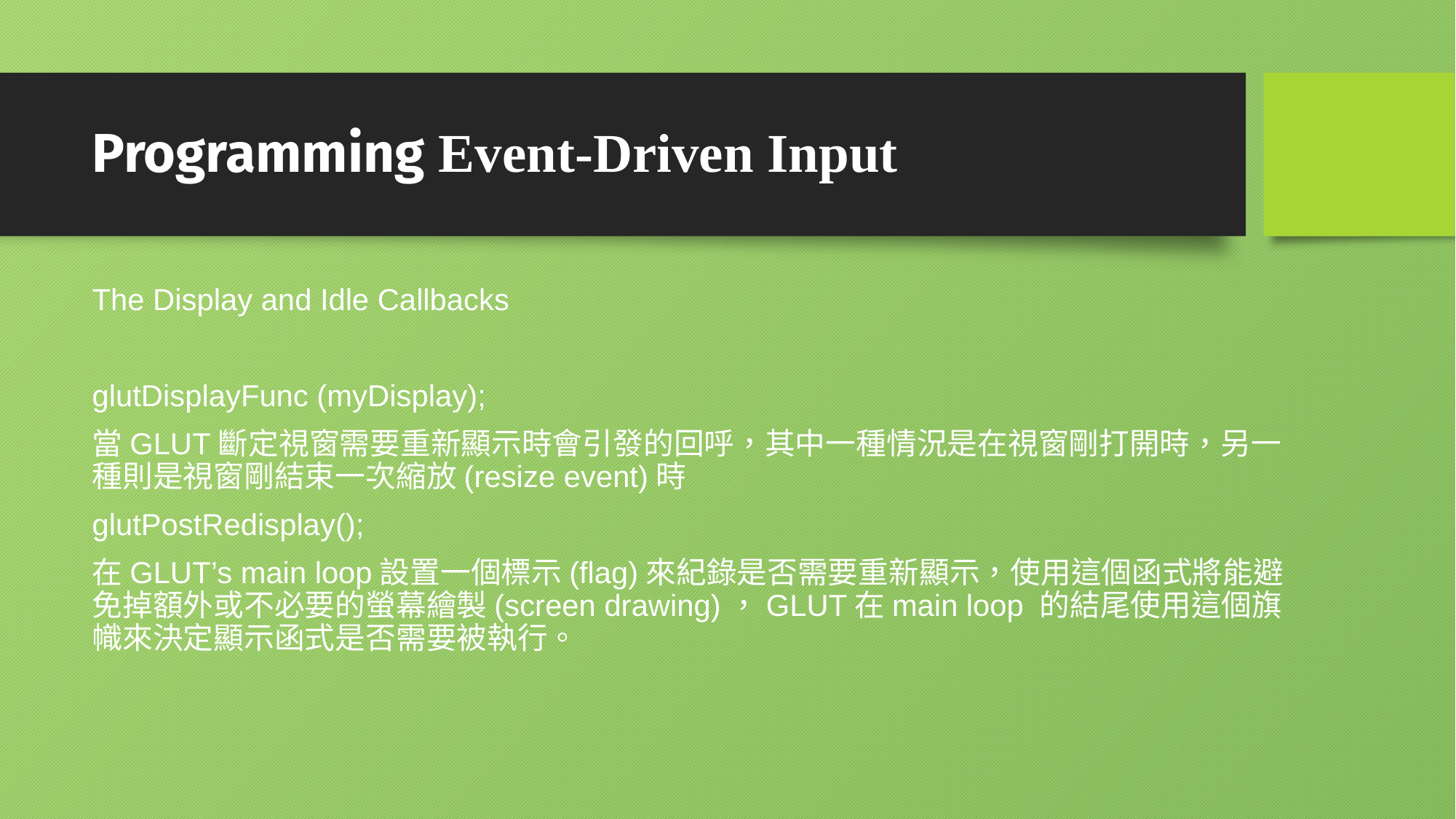

# Programming Event-Driven Input
The Display and Idle Callbacks

glutDisplayFunc (myDisplay);
當GLUT斷定視窗需要重新顯示時會引發的回呼，其中一種情況是在視窗剛打開時，另一種則是視窗剛結束一次縮放(resize event)時
glutPostRedisplay();
在GLUT’s main loop設置一個標示(flag)來紀錄是否需要重新顯示，使用這個函式將能避免掉額外或不必要的螢幕繪製(screen drawing)，GLUT在main loop 的結尾使用這個旗幟來決定顯示函式是否需要被執行。